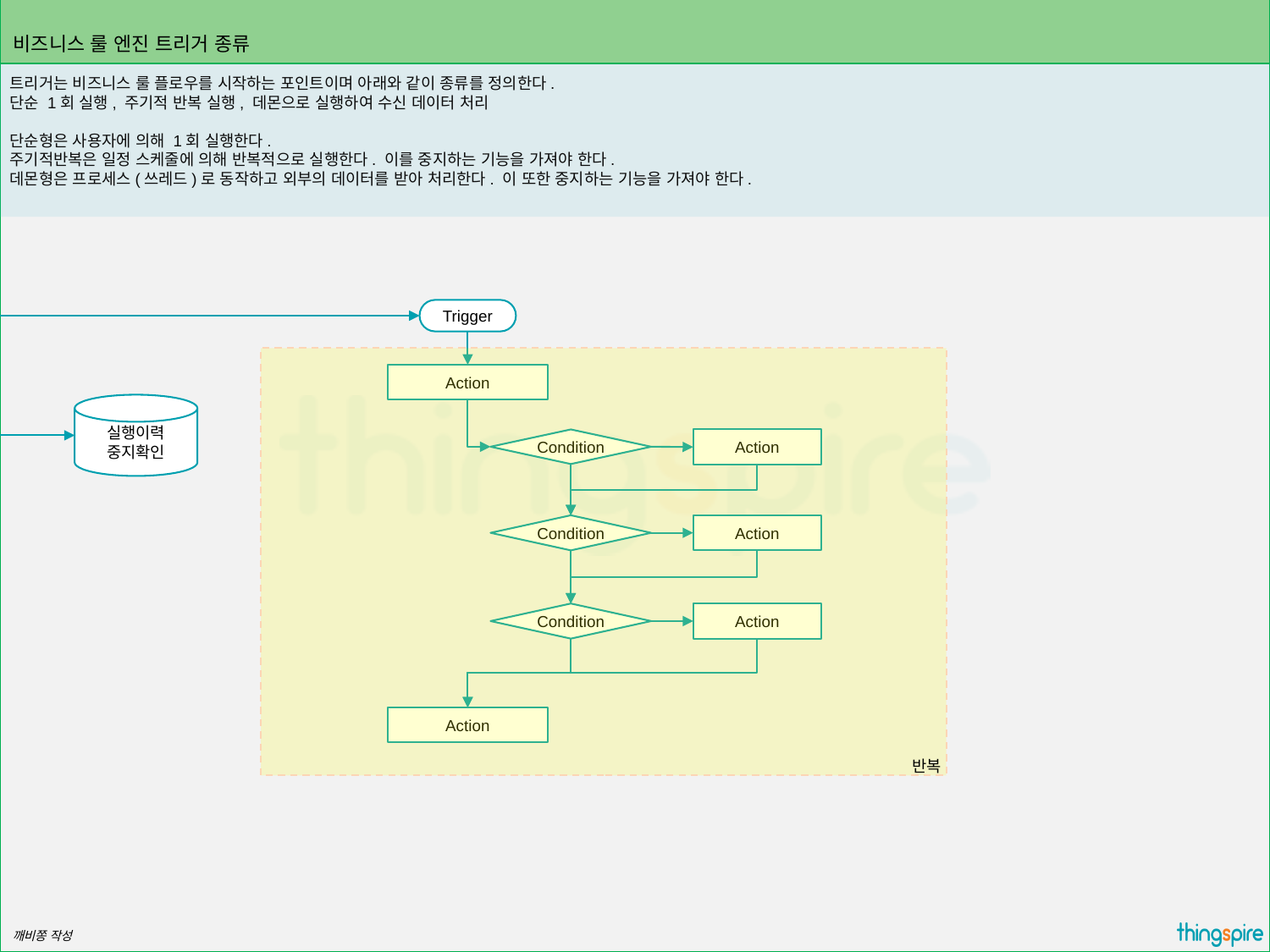

# 비즈니스 룰 엔진 트리거 종류
트리거는 비즈니스 룰 플로우를 시작하는 포인트이며 아래와 같이 종류를 정의한다.
단순 1회 실행, 주기적 반복 실행, 데몬으로 실행하여 수신 데이터 처리

단순형은 사용자에 의해 1회 실행한다.
주기적반복은 일정 스케줄에 의해 반복적으로 실행한다. 이를 중지하는 기능을 가져야 한다.
데몬형은 프로세스(쓰레드)로 동작하고 외부의 데이터를 받아 처리한다. 이 또한 중지하는 기능을 가져야 한다.

Trigger
 반복
Action
실행이력
중지확인
Condition
Action
Condition
Action
Condition
Action
Action